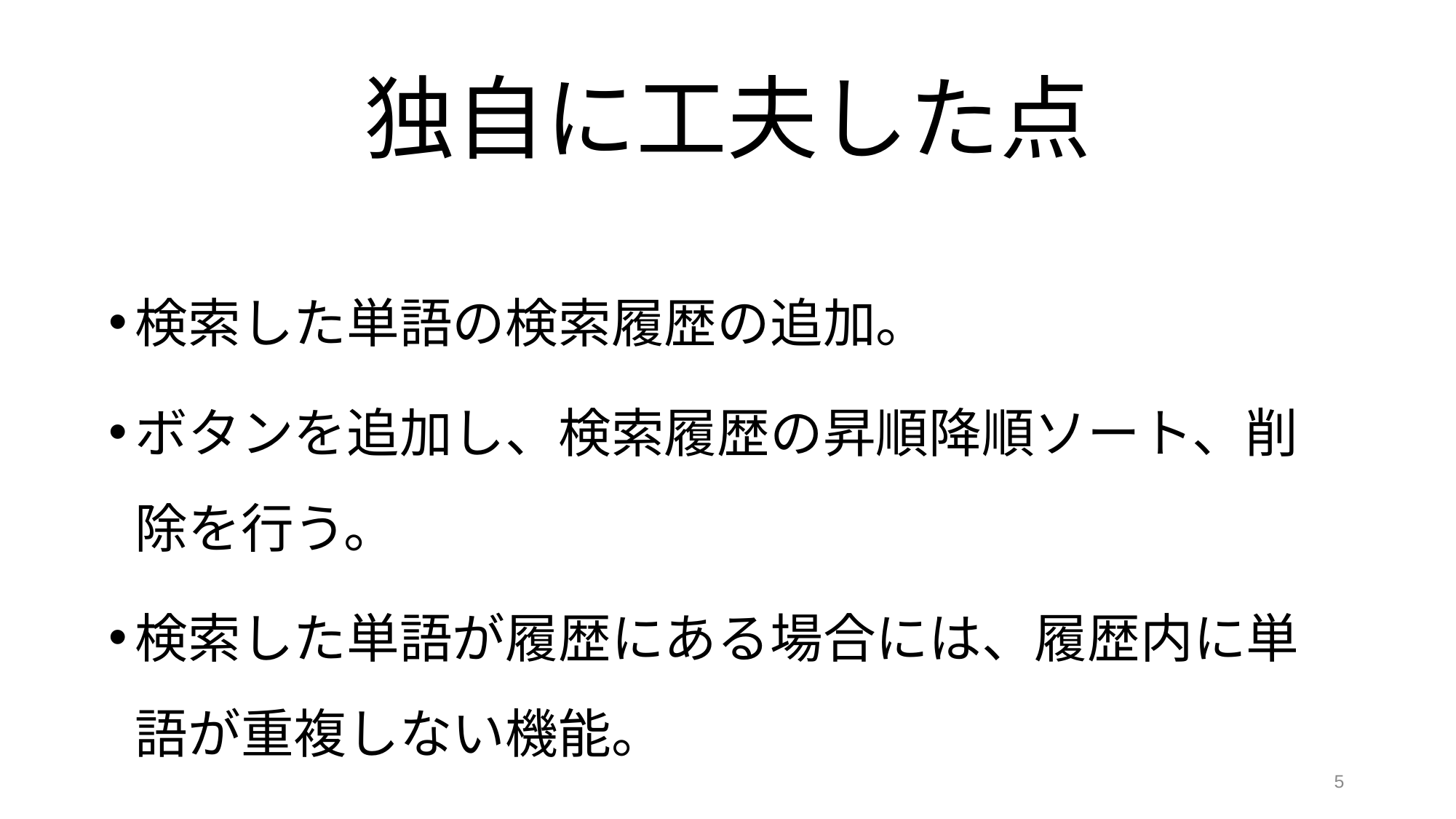

# 独自に工夫した点
検索した単語の検索履歴の追加。
ボタンを追加し、検索履歴の昇順降順ソート、削除を行う。
検索した単語が履歴にある場合には、履歴内に単語が重複しない機能。

5